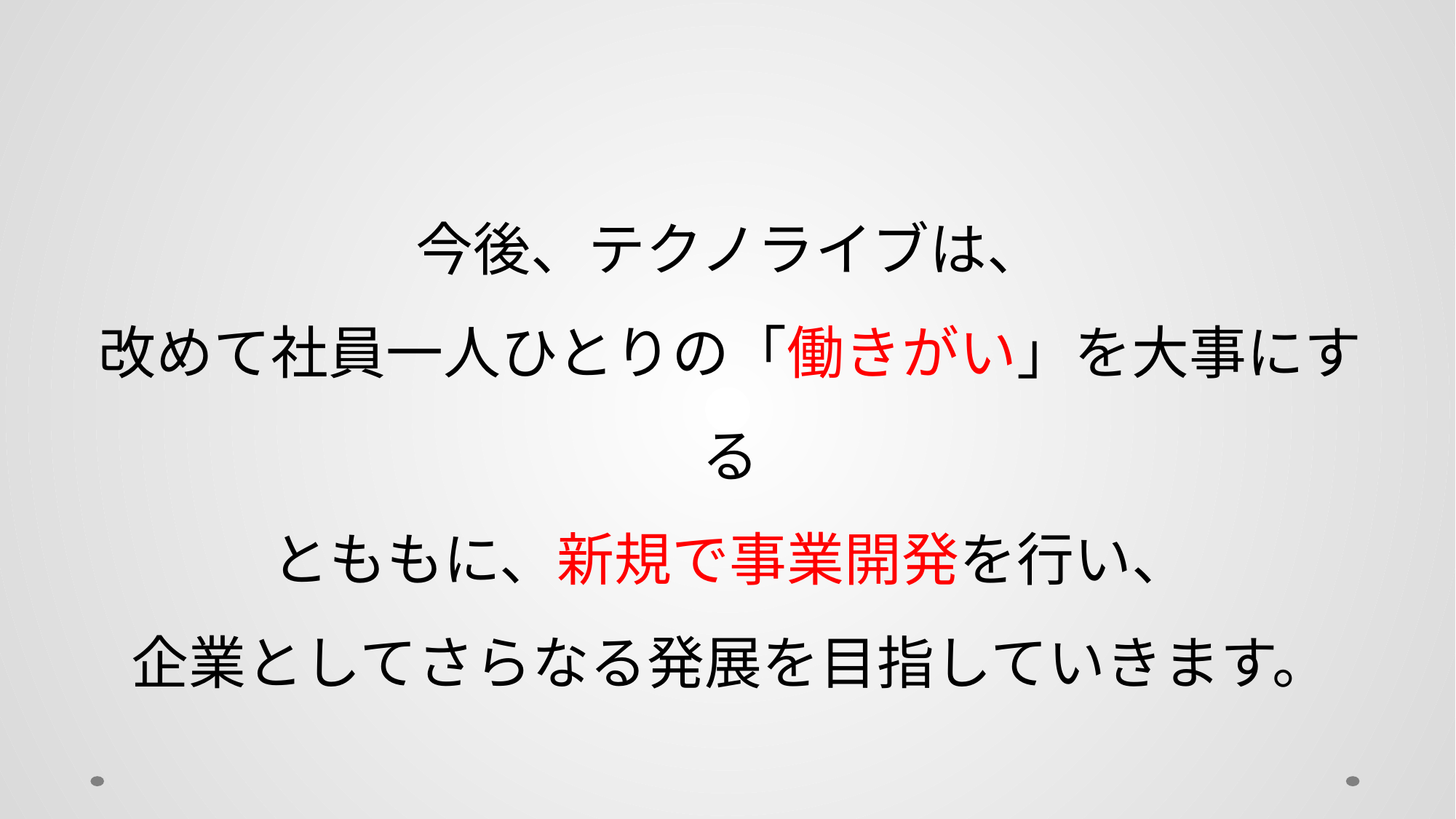

# 今後、テクノライブは、 改めて社員一人ひとりの「働きがい」を大事にする とももに、新規で事業開発を行い、 企業としてさらなる発展を目指していきます。